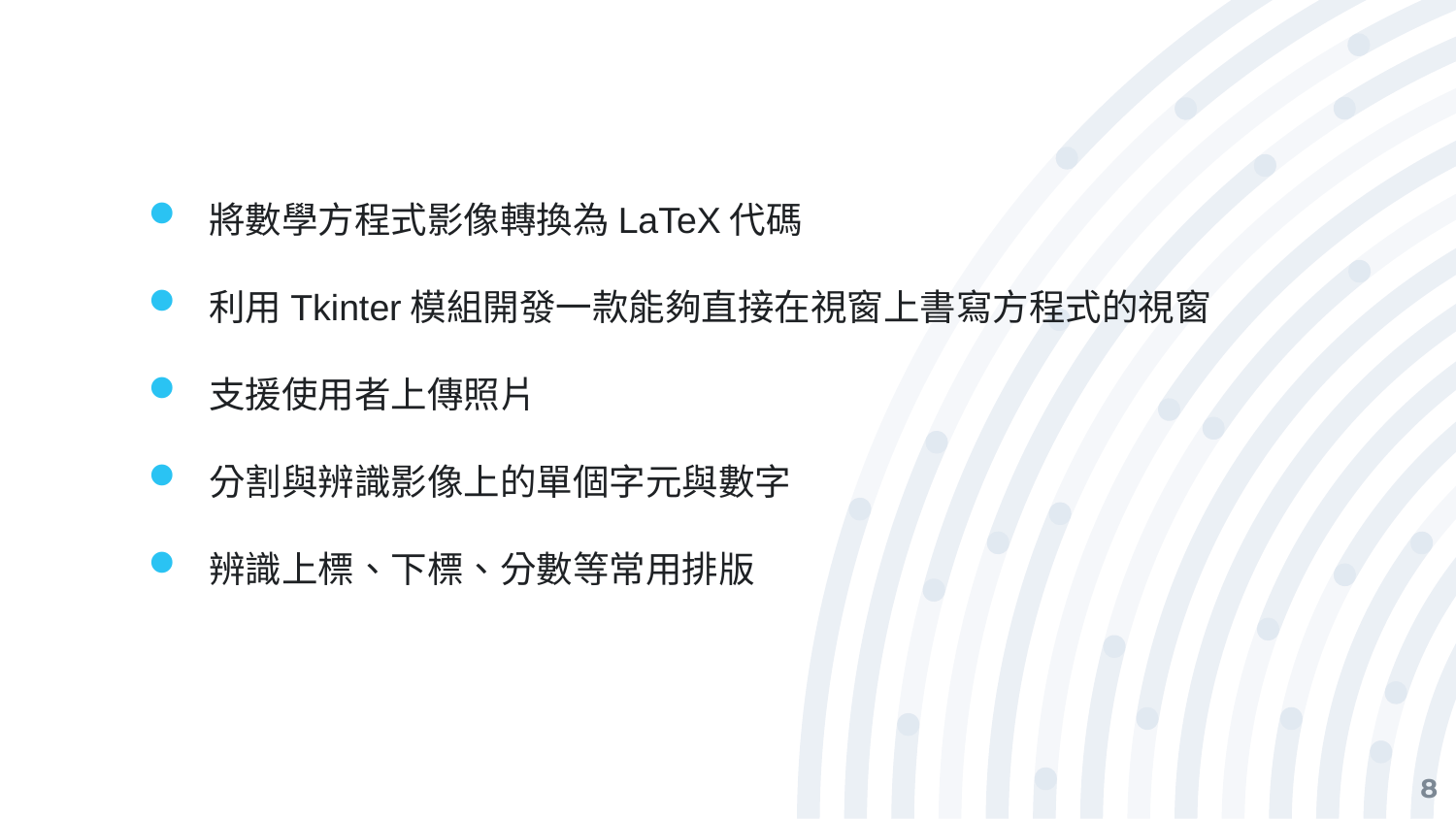

將數學方程式影像轉換為LaTeX代碼
利用Tkinter模組開發一款能夠直接在視窗上書寫方程式的視窗
支援使用者上傳照片
分割與辨識影像上的單個字元與數字
辨識上標、下標、分數等常用排版
8